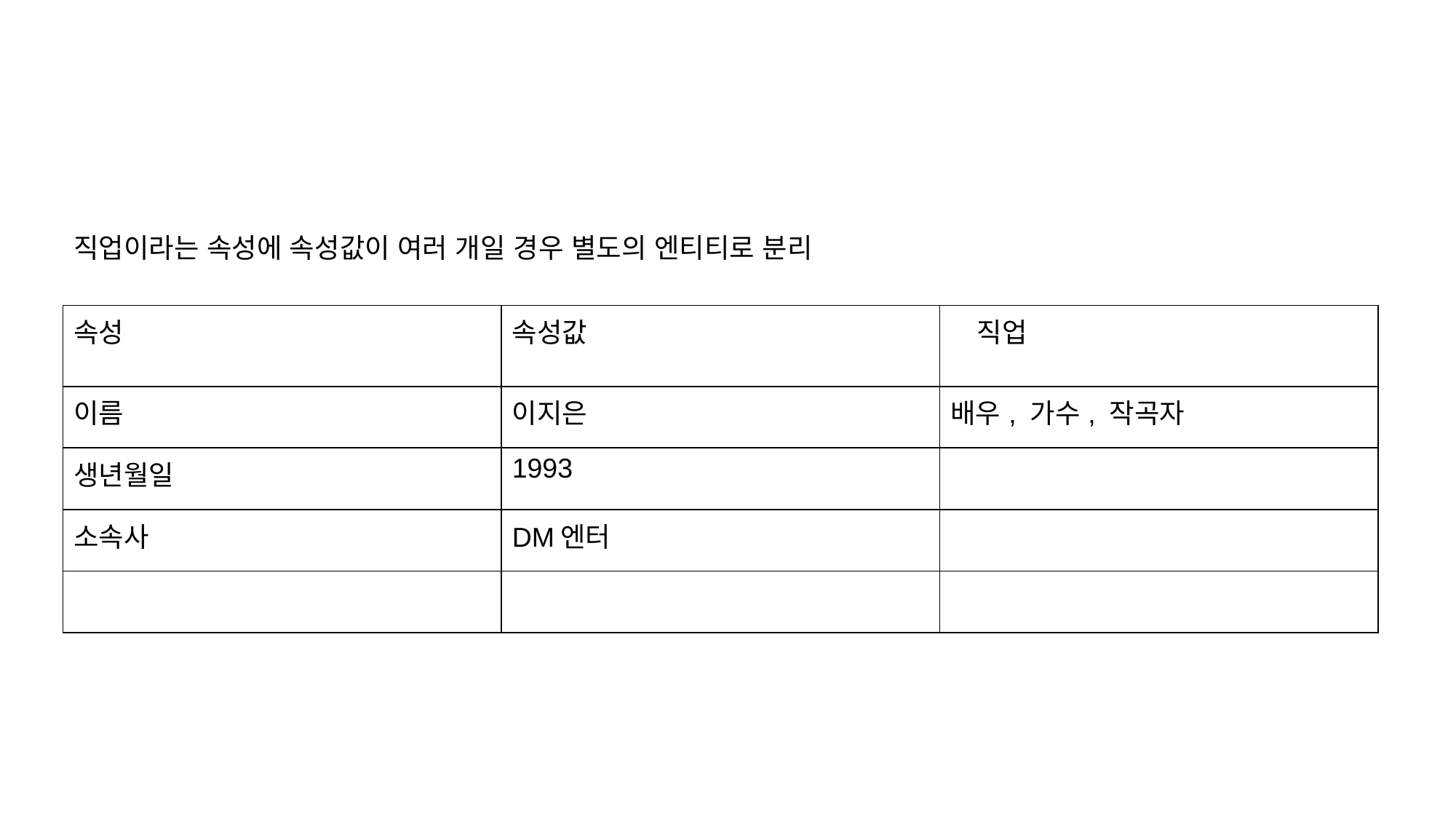

직업이라는 속성에 속성값이 여러 개일 경우 별도의 엔티티로 분리
| 속성 | 속성값 | 직업 |
| --- | --- | --- |
| 이름 | 이지은 | 배우, 가수, 작곡자 |
| 생년월일 | 1993 |  |
| 소속사 | DM엔터 |  |
|  |  |  |